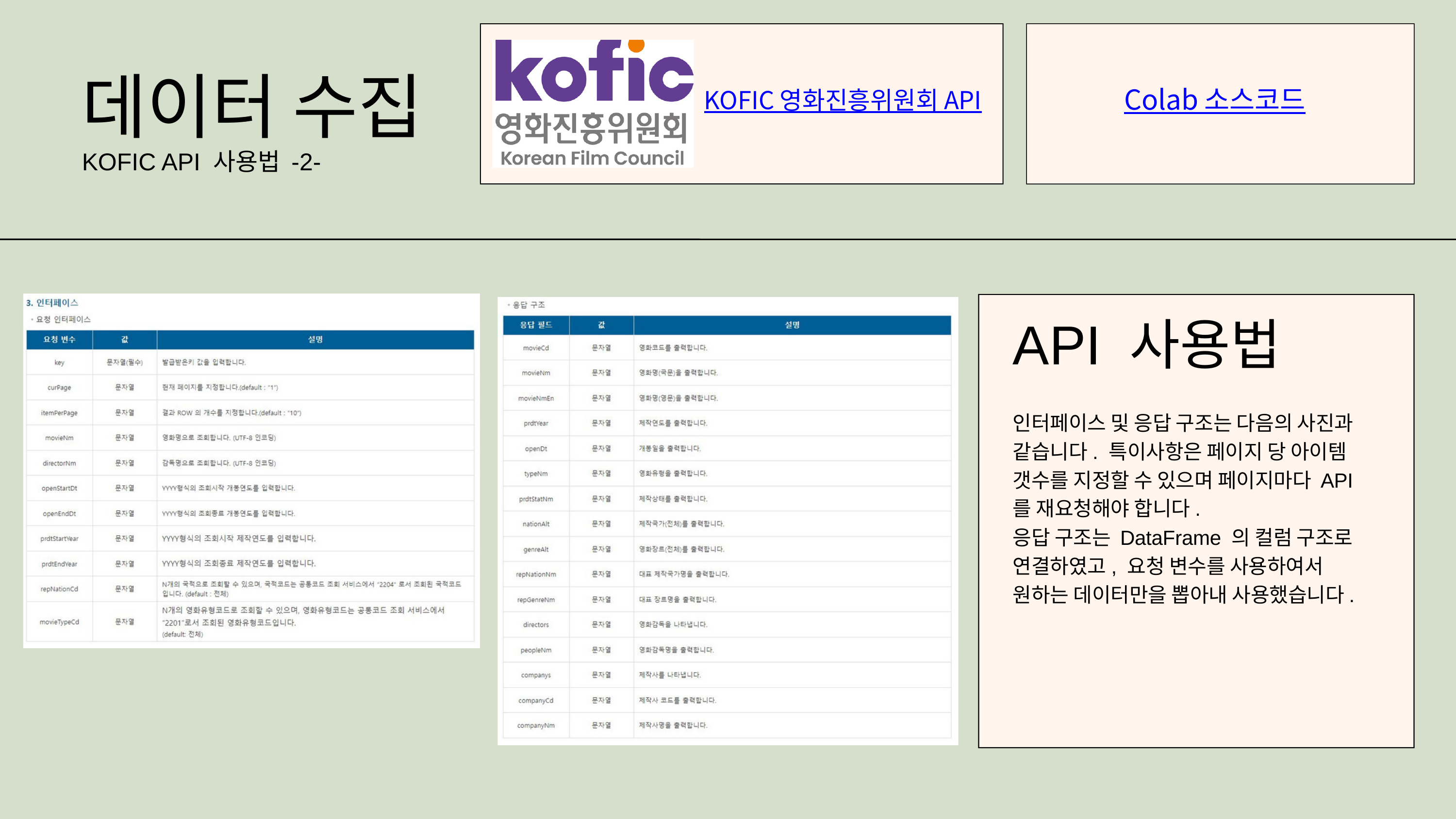

KOFIC 영화진흥위원회 API

Colab 소스코드
데이터 수집
KOFIC API 사용법 -2-

API 사용법
인터페이스 및 응답 구조는 다음의 사진과 같습니다. 특이사항은 페이지 당 아이템 갯수를 지정할 수 있으며 페이지마다 API 를 재요청해야 합니다.
응답 구조는 DataFrame 의 컬럼 구조로 연결하였고, 요청 변수를 사용하여서 원하는 데이터만을 뽑아내 사용했습니다.